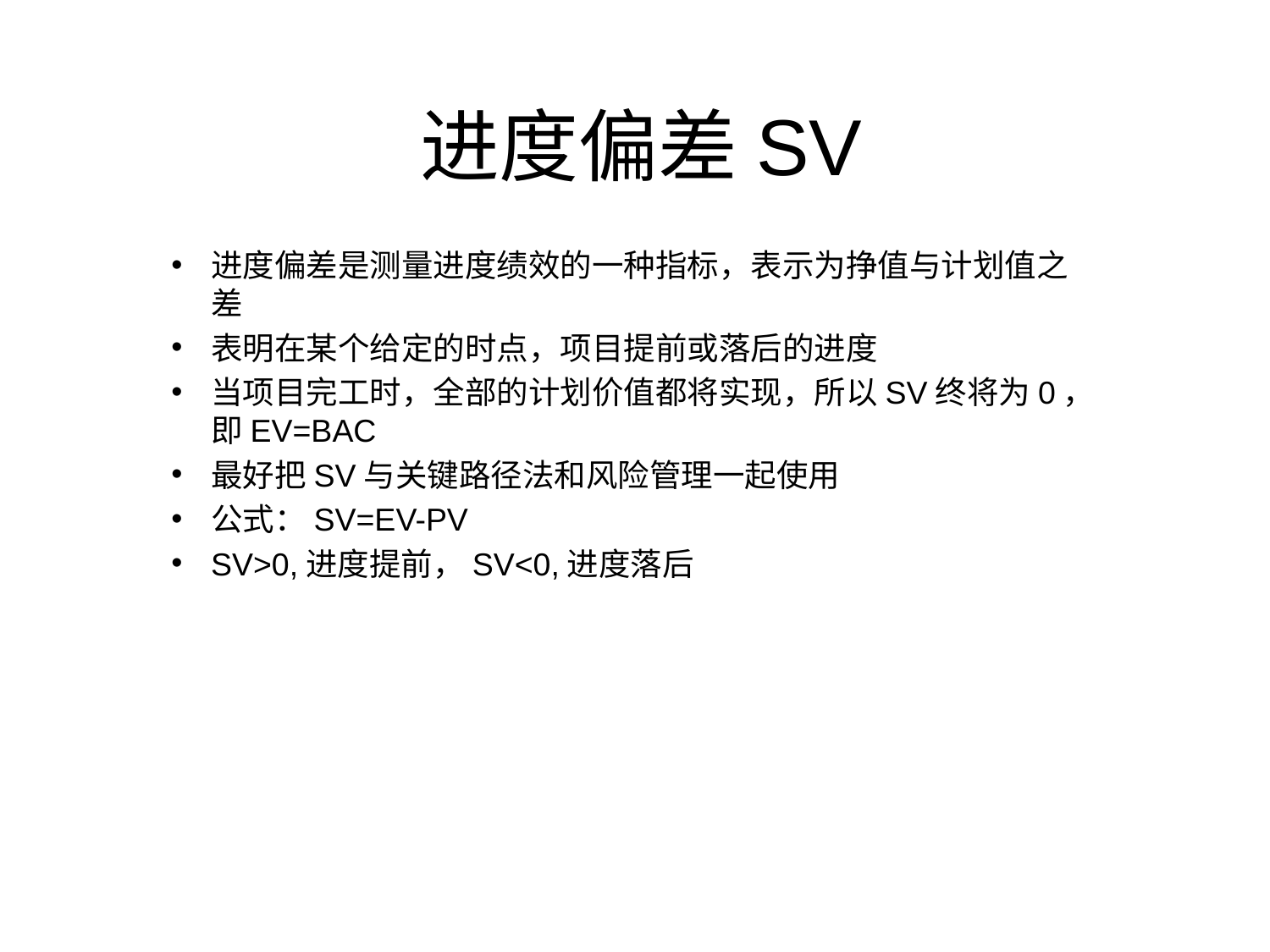

# 进度偏差SV
进度偏差是测量进度绩效的一种指标，表示为挣值与计划值之差
表明在某个给定的时点，项目提前或落后的进度
当项目完工时，全部的计划价值都将实现，所以SV终将为0，即EV=BAC
最好把SV与关键路径法和风险管理一起使用
公式：SV=EV-PV
SV>0,进度提前，SV<0,进度落后